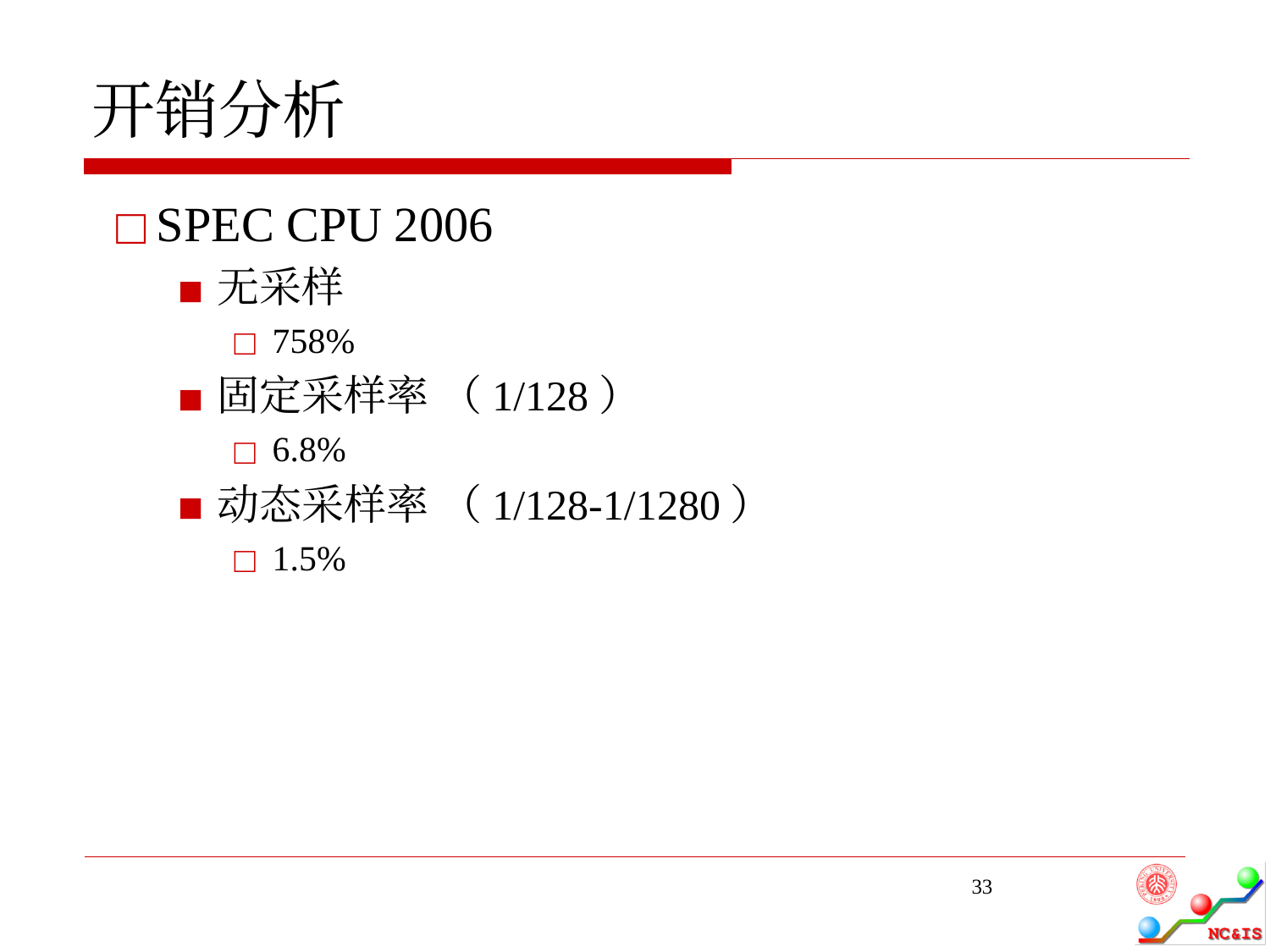

# 开销分析
SPEC CPU 2006
无采样
758%
固定采样率 （1/128）
6.8%
动态采样率 （1/128-1/1280）
1.5%

33